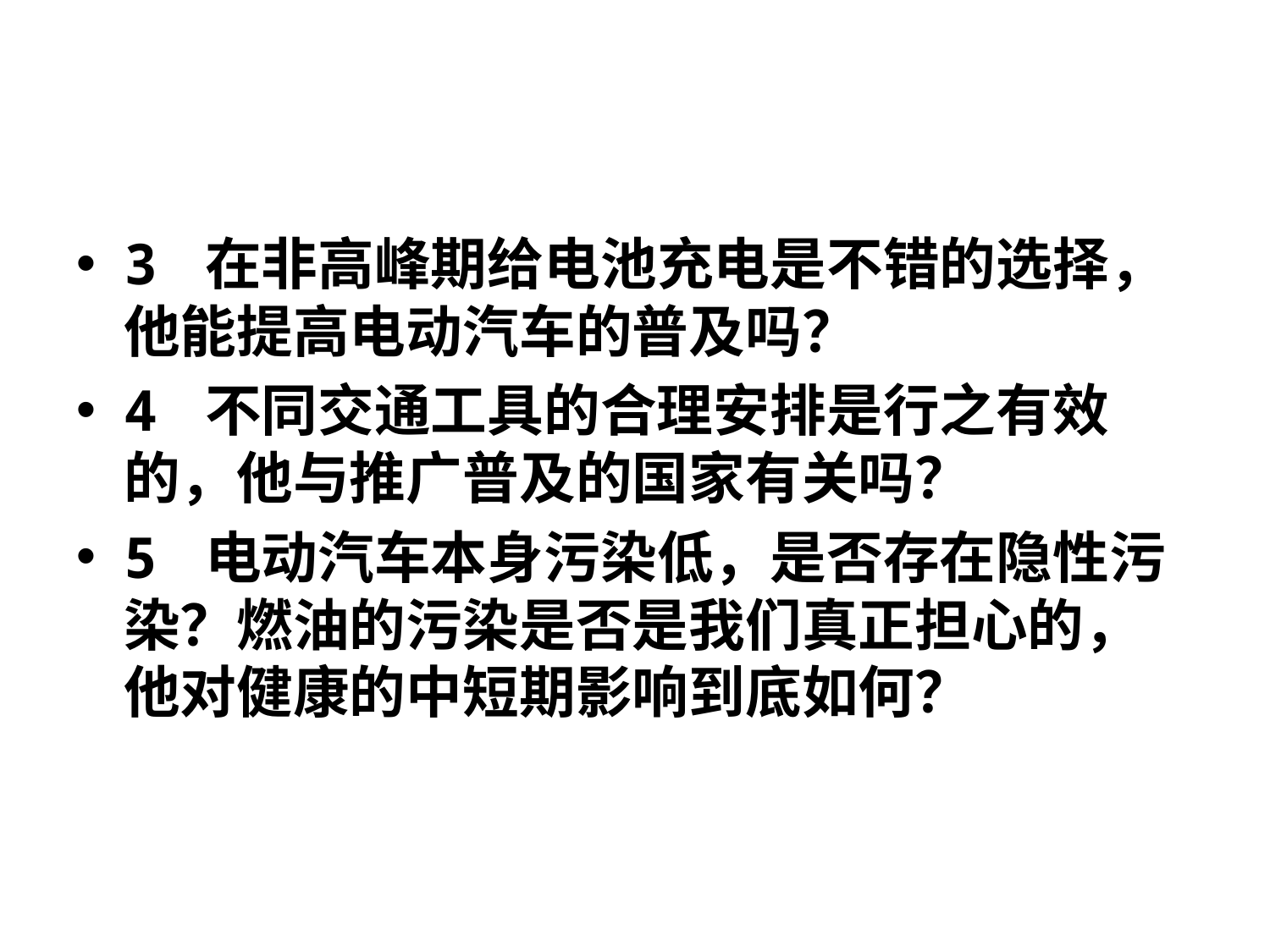

3 在非高峰期给电池充电是不错的选择，他能提高电动汽车的普及吗？
4 不同交通工具的合理安排是行之有效的，他与推广普及的国家有关吗？
5 电动汽车本身污染低，是否存在隐性污染？燃油的污染是否是我们真正担心的，他对健康的中短期影响到底如何？